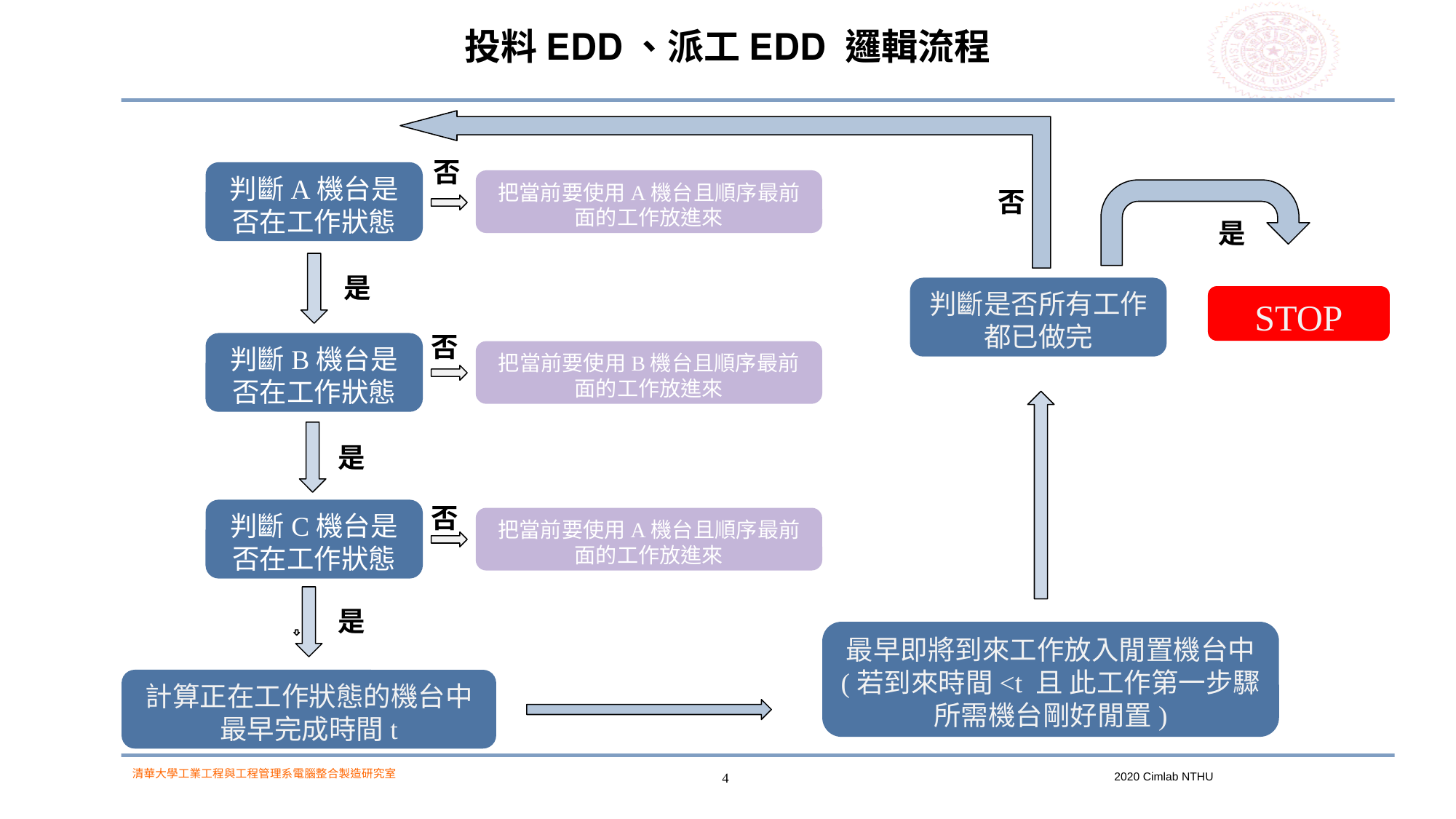

# 投料EDD、派工EDD 邏輯流程

否
判斷A機台是否在工作狀態
把當前要使用A機台且順序最前面的工作放進來
否

是

是
判斷是否所有工作都已做完
STOP
否
判斷B機台是否在工作狀態
把當前要使用B機台且順序最前面的工作放進來

是
否
判斷C機台是否在工作狀態
把當前要使用A機台且順序最前面的工作放進來

是
最早即將到來工作放入閒置機台中
(若到來時間<t 且 此工作第一步驟所需機台剛好閒置)

計算正在工作狀態的機台中
最早完成時間t